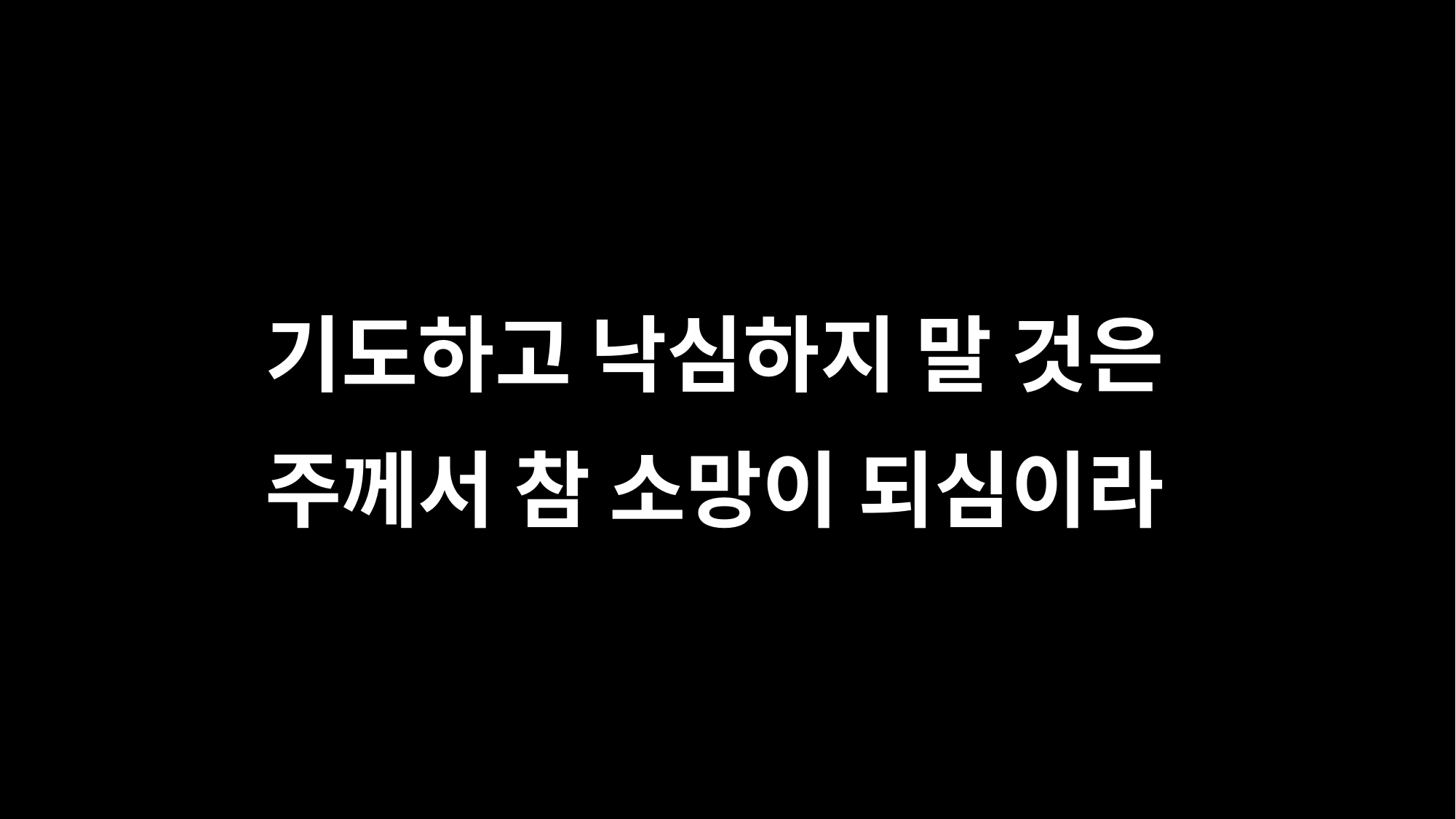

기도하고 낙심하지 말 것은
주께서 참 소망이 되심이라